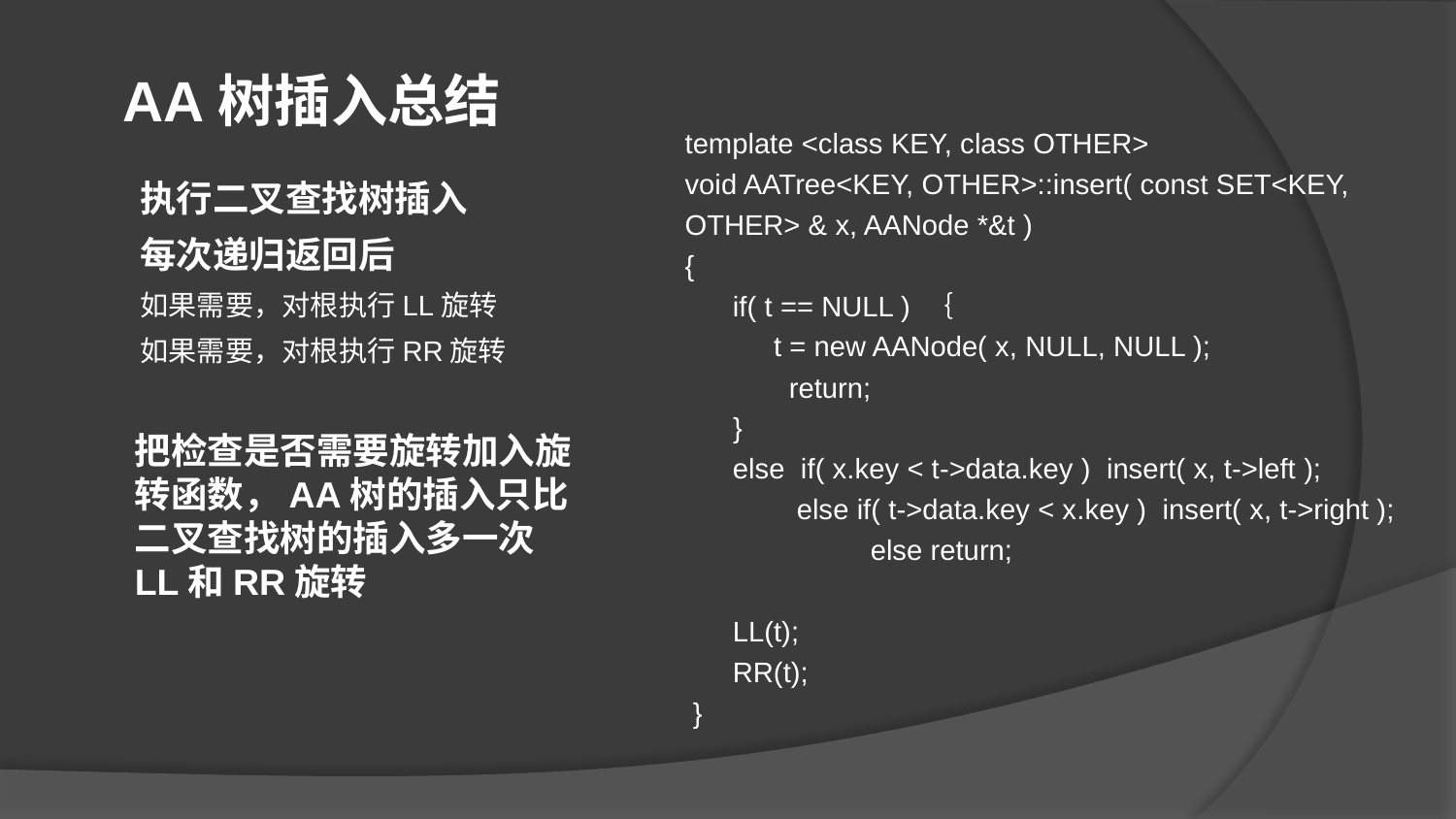

AA树插入总结
template <class KEY, class OTHER>
void AATree<KEY, OTHER>::insert( const SET<KEY, OTHER> & x, AANode *&t )
{
      if( t == NULL ) ｛
             t = new AANode( x, NULL, NULL );
             return;
      }
      else  if( x.key < t->data.key )  insert( x, t->left );
              else if( t->data.key < x.key )  insert( x, t->right );
	     else return;
 
      LL(t);
      RR(t);
 }
执行二叉查找树插入
每次递归返回后
如果需要，对根执行LL旋转
如果需要，对根执行RR旋转
把检查是否需要旋转加入旋转函数，AA树的插入只比二叉查找树的插入多一次LL和RR旋转